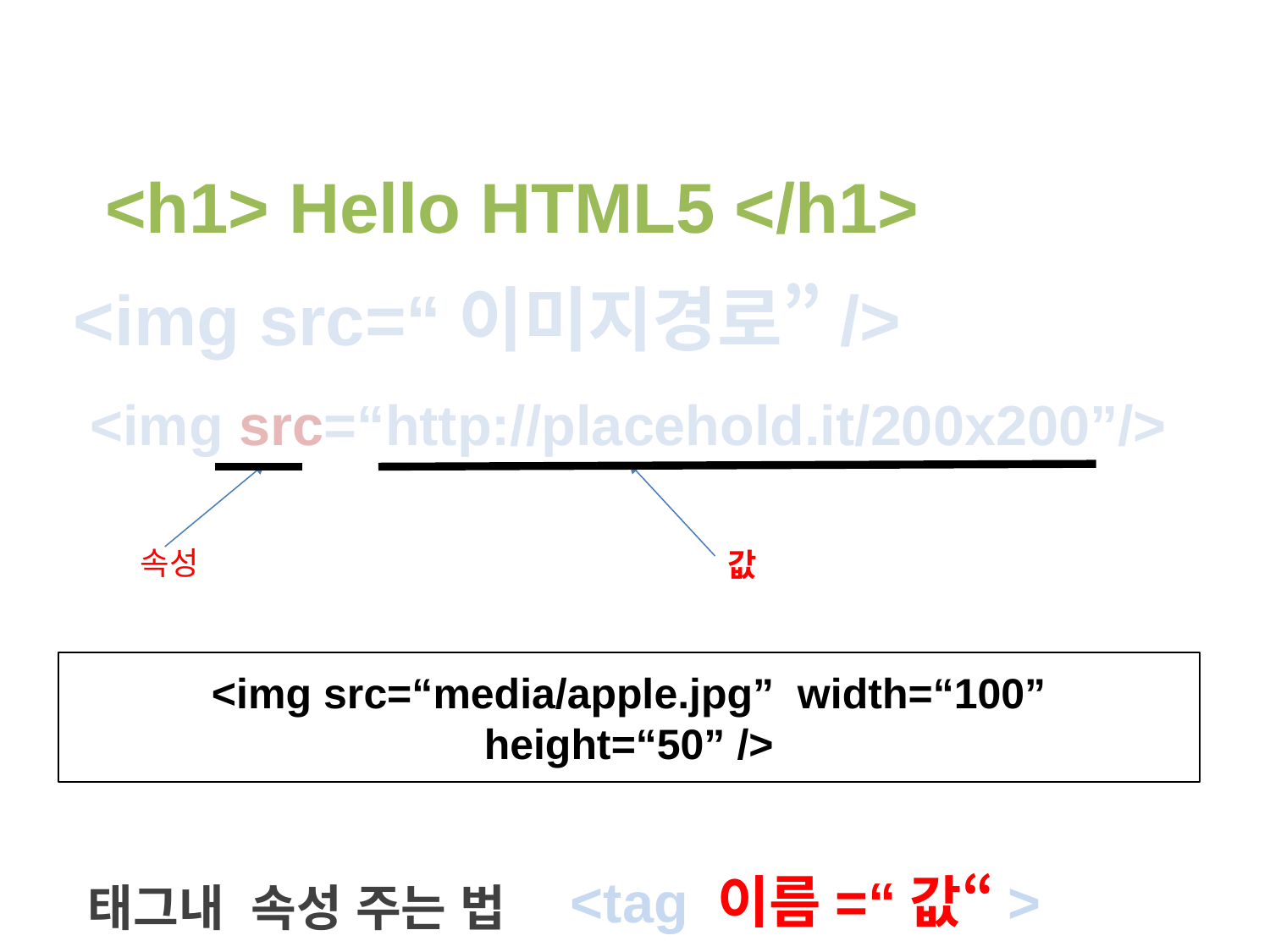

<h1> Hello HTML5 </h1>
<img src=“이미지경로”/>
<img src=“http://placehold.it/200x200”/>
속성
값
<img src=“media/apple.jpg”  width=“100” height=“50” />
<tag 이름=“값“>
태그내  속성 주는 법